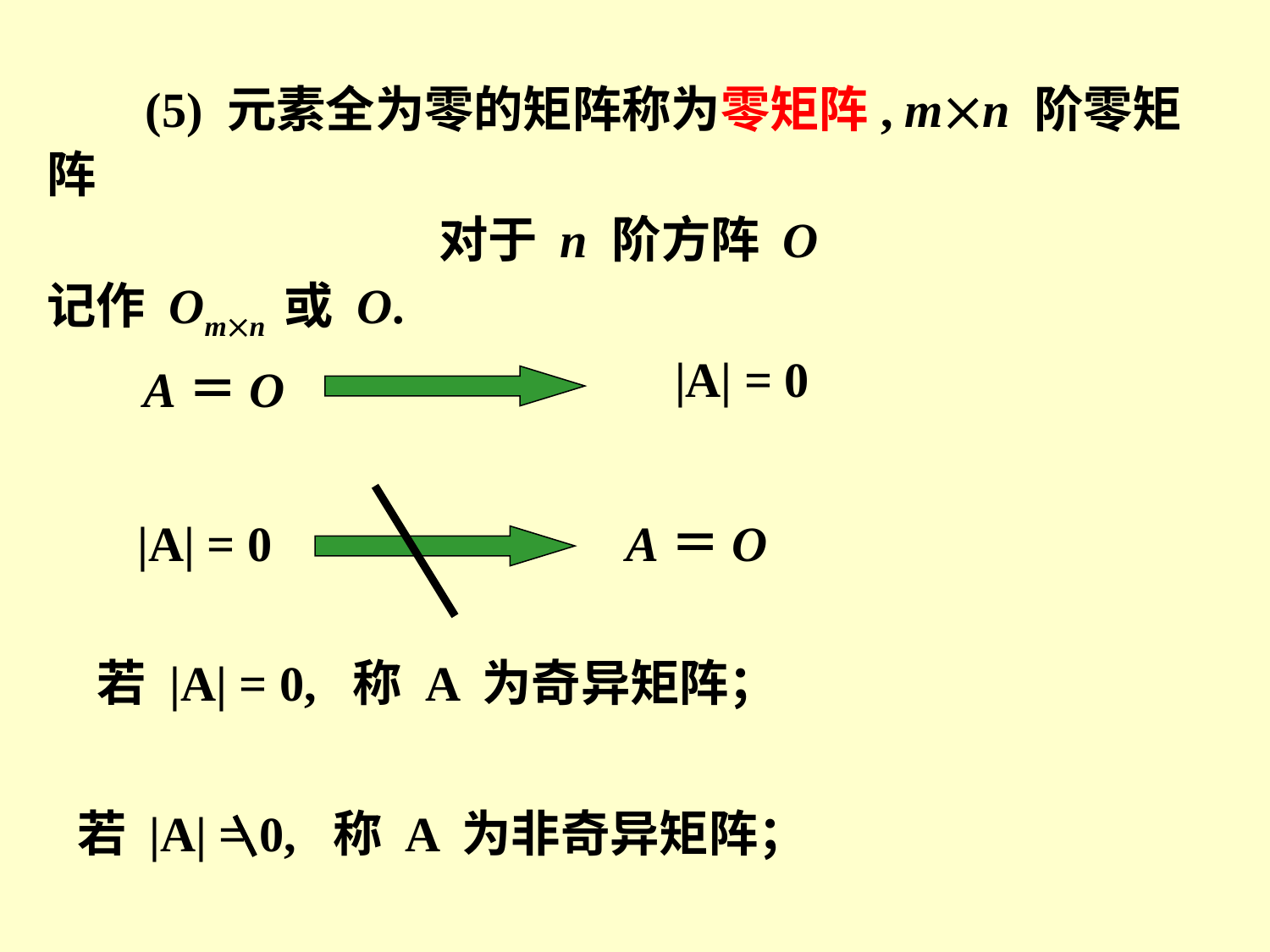

(5) 元素全为零的矩阵称为零矩阵, m×n 阶零矩阵

记作 Om×n 或 O.
对于 n 阶方阵 O
|A| = 0
A＝O

|A| = 0
A＝O

若 |A| = 0,  称 A 为奇异矩阵；
若 |A| = 0,  称 A 为非奇异矩阵；